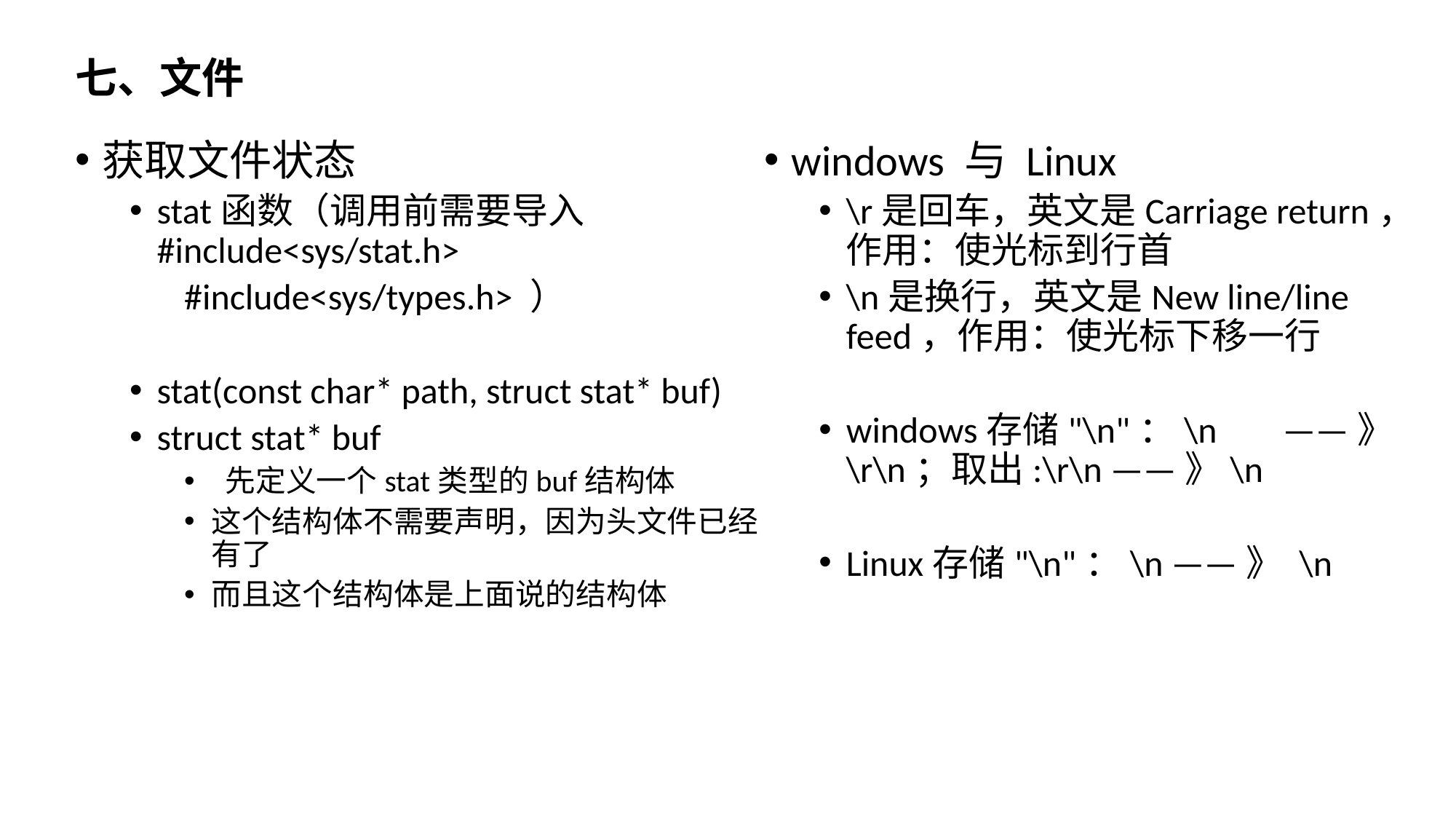

七、文件
获取文件状态
stat函数（调用前需要导入	#include<sys/stat.h>
#include<sys/types.h> ）

stat(const char* path, struct stat* buf)
struct stat* buf
 先定义一个stat类型的buf结构体
这个结构体不需要声明，因为头文件已经有了
而且这个结构体是上面说的结构体
windows 与 Linux
\r是回车，英文是Carriage return，作用：使光标到行首
\n是换行，英文是New line/line feed，作用：使光标下移一行

windows存储"\n"：\n	——》 \r\n；取出:\r\n ——》\n

Linux存储"\n"：\n ——》 \n